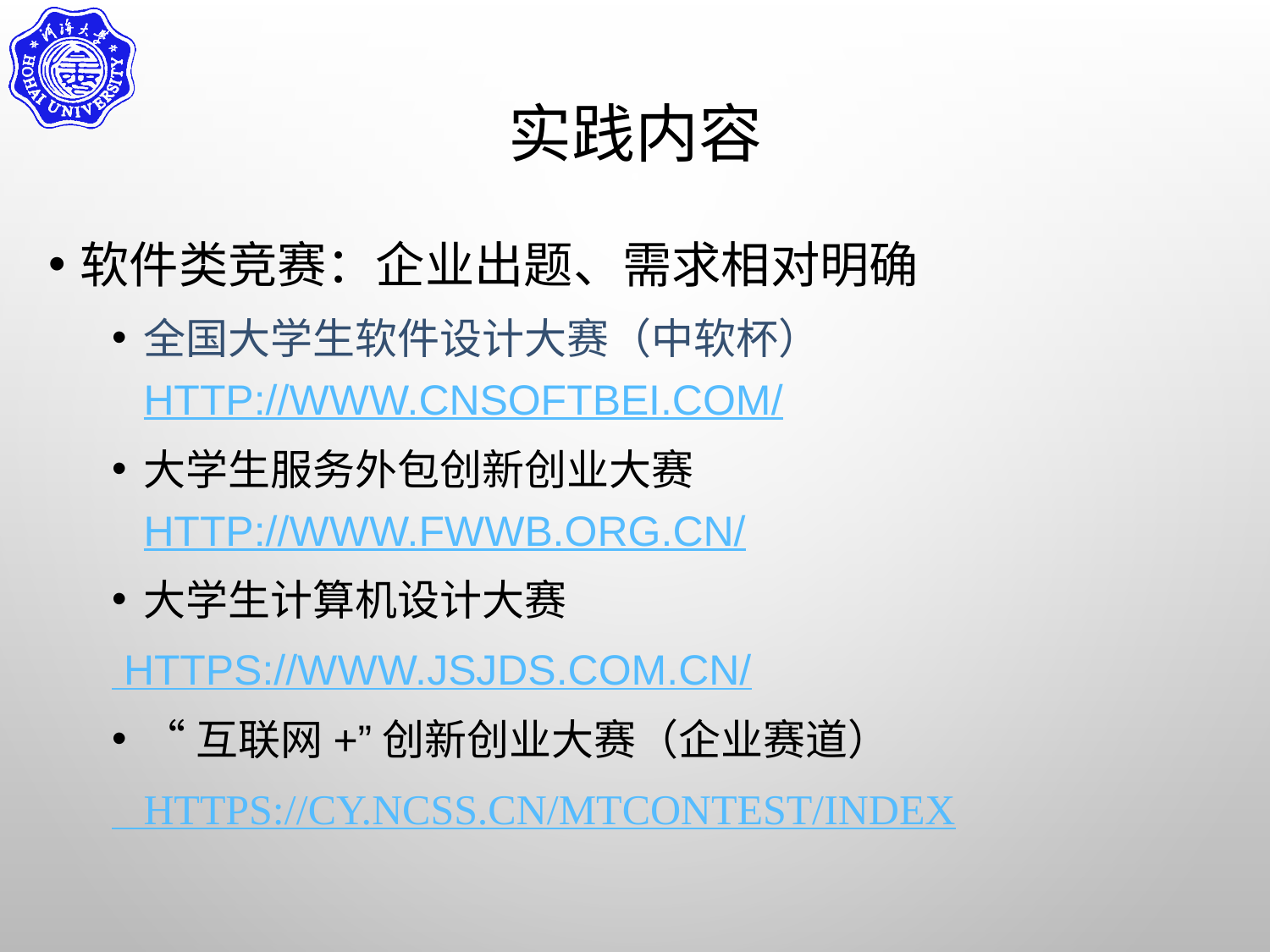

# 实践内容
软件类竞赛：企业出题、需求相对明确
全国大学生软件设计大赛（中软杯）http://www.cnsoftbei.com/
大学生服务外包创新创业大赛http://www.fwwb.org.cn/
大学生计算机设计大赛
 https://www.jsjds.com.cn/
“互联网+”创新创业大赛（企业赛道）
   https://cy.ncss.cn/mtcontest/index